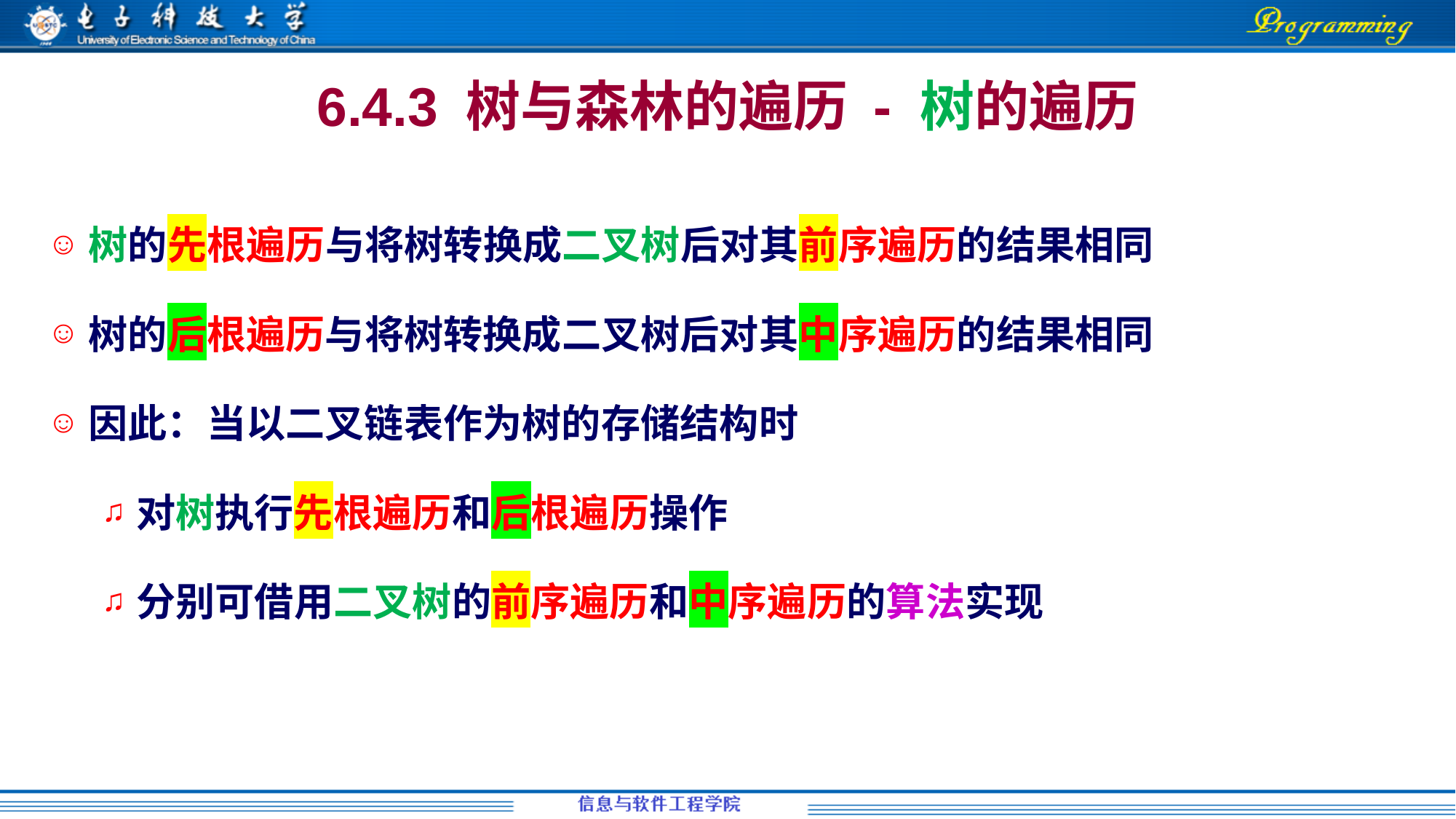

# 6.4.3 树与森林的遍历 - 树的遍历
树的先根遍历与将树转换成二叉树后对其前序遍历的结果相同
树的后根遍历与将树转换成二叉树后对其中序遍历的结果相同
因此：当以二叉链表作为树的存储结构时
对树执行先根遍历和后根遍历操作
分别可借用二叉树的前序遍历和中序遍历的算法实现